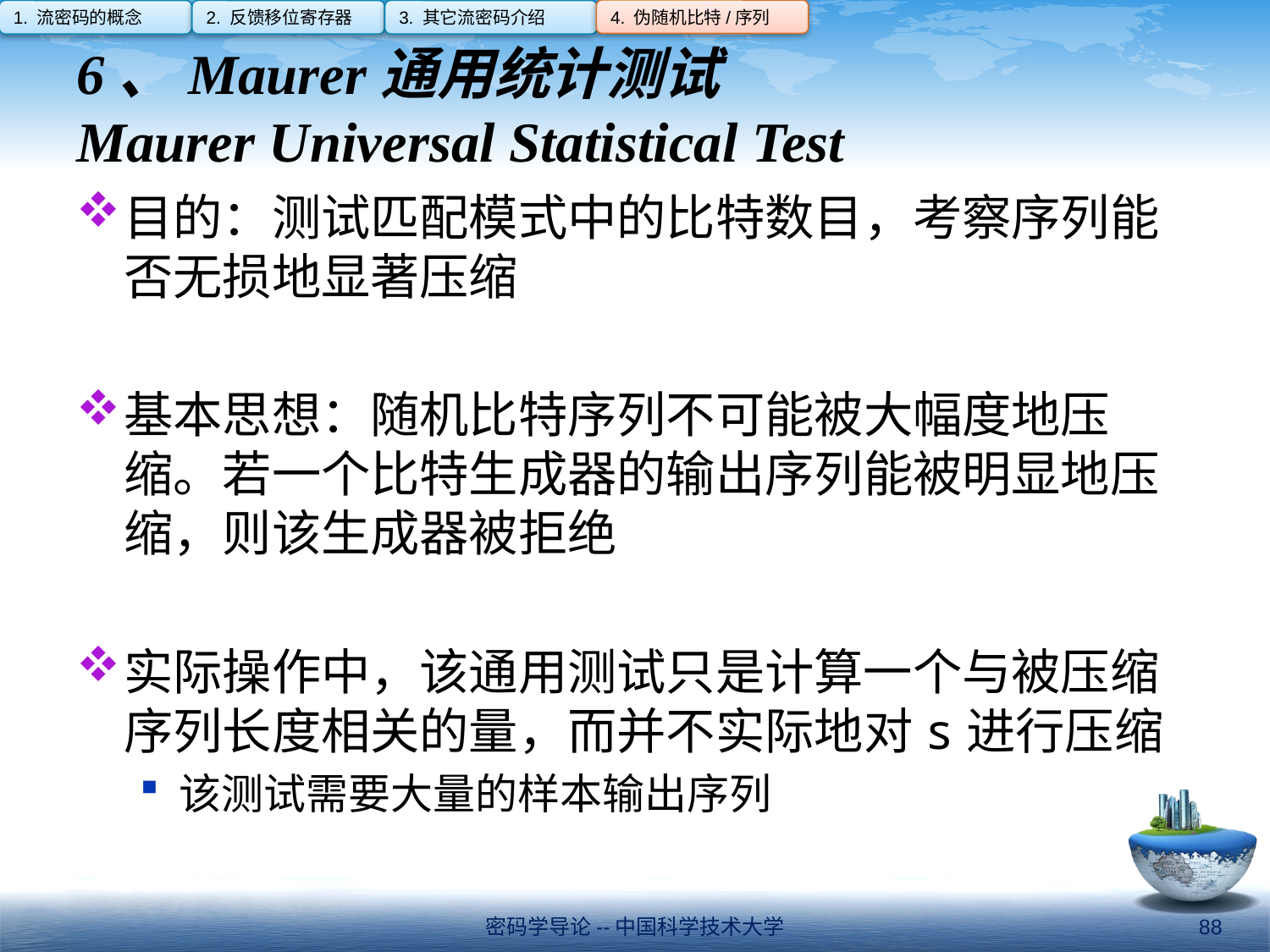

4. 伪随机比特/序列
1. 流密码的概念
2. 反馈移位寄存器
3. 其它流密码介绍
# 6、Maurer通用统计测试 Maurer Universal Statistical Test
目的：测试匹配模式中的比特数目，考察序列能否无损地显著压缩

基本思想：随机比特序列不可能被大幅度地压缩。若一个比特生成器的输出序列能被明显地压缩，则该生成器被拒绝

实际操作中，该通用测试只是计算一个与被压缩序列长度相关的量，而并不实际地对s进行压缩
该测试需要大量的样本输出序列
密码学导论--中国科学技术大学
88